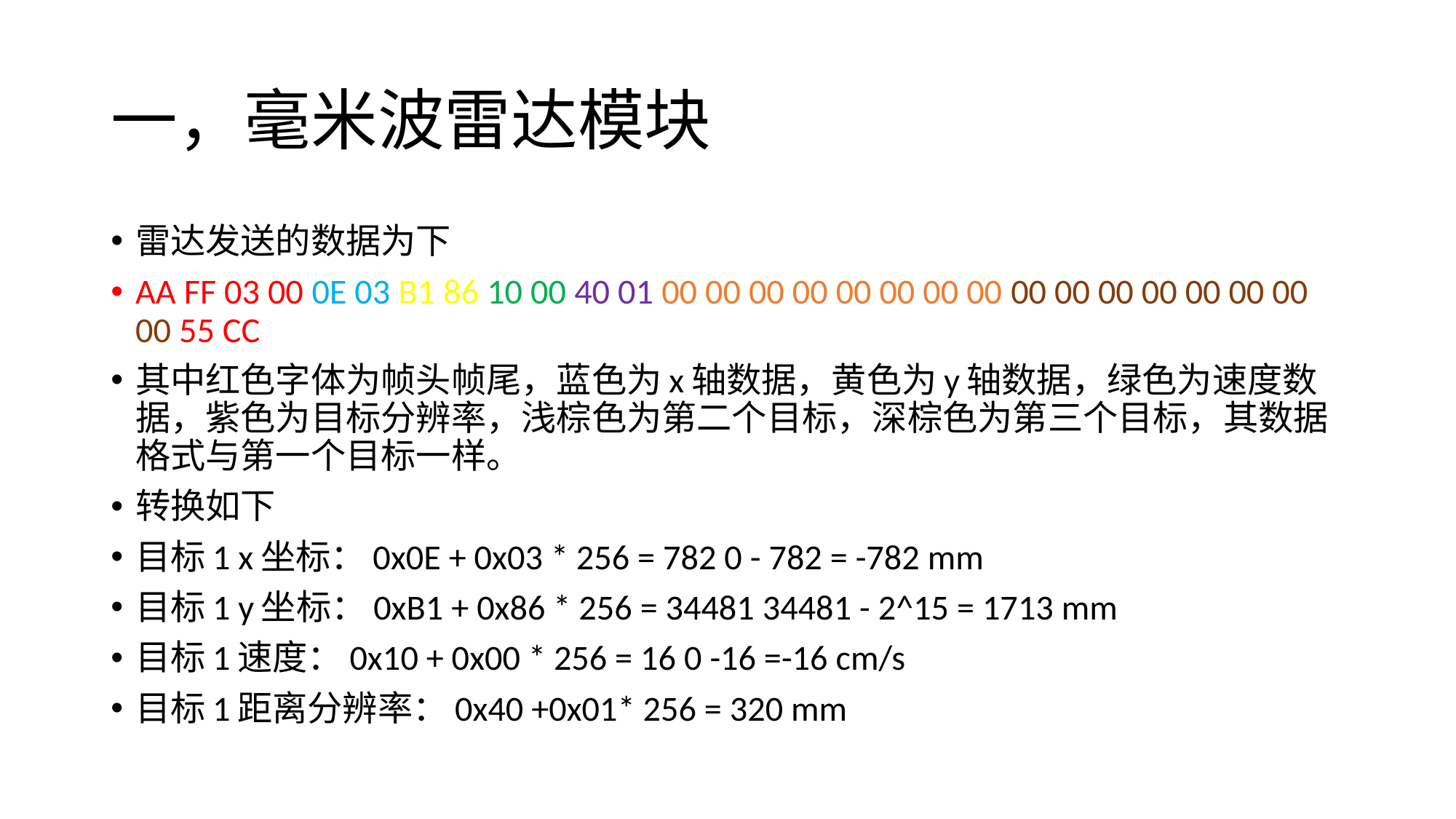

# 一，毫米波雷达模块
雷达发送的数据为下
AA FF 03 00 0E 03 B1 86 10 00 40 01 00 00 00 00 00 00 00 00 00 00 00 00 00 00 00 00 55 CC
其中红色字体为帧头帧尾，蓝色为x轴数据，黄色为y轴数据，绿色为速度数据，紫色为目标分辨率，浅棕色为第二个目标，深棕色为第三个目标，其数据格式与第一个目标一样。
转换如下
目标1 x坐标：0x0E + 0x03 * 256 = 782 0 - 782 = -782 mm
目标1 y坐标：0xB1 + 0x86 * 256 = 34481 34481 - 2^15 = 1713 mm
目标1速度：0x10 + 0x00 * 256 = 16 0 -16 =-16 cm/s
目标1距离分辨率：0x40 +0x01* 256 = 320 mm